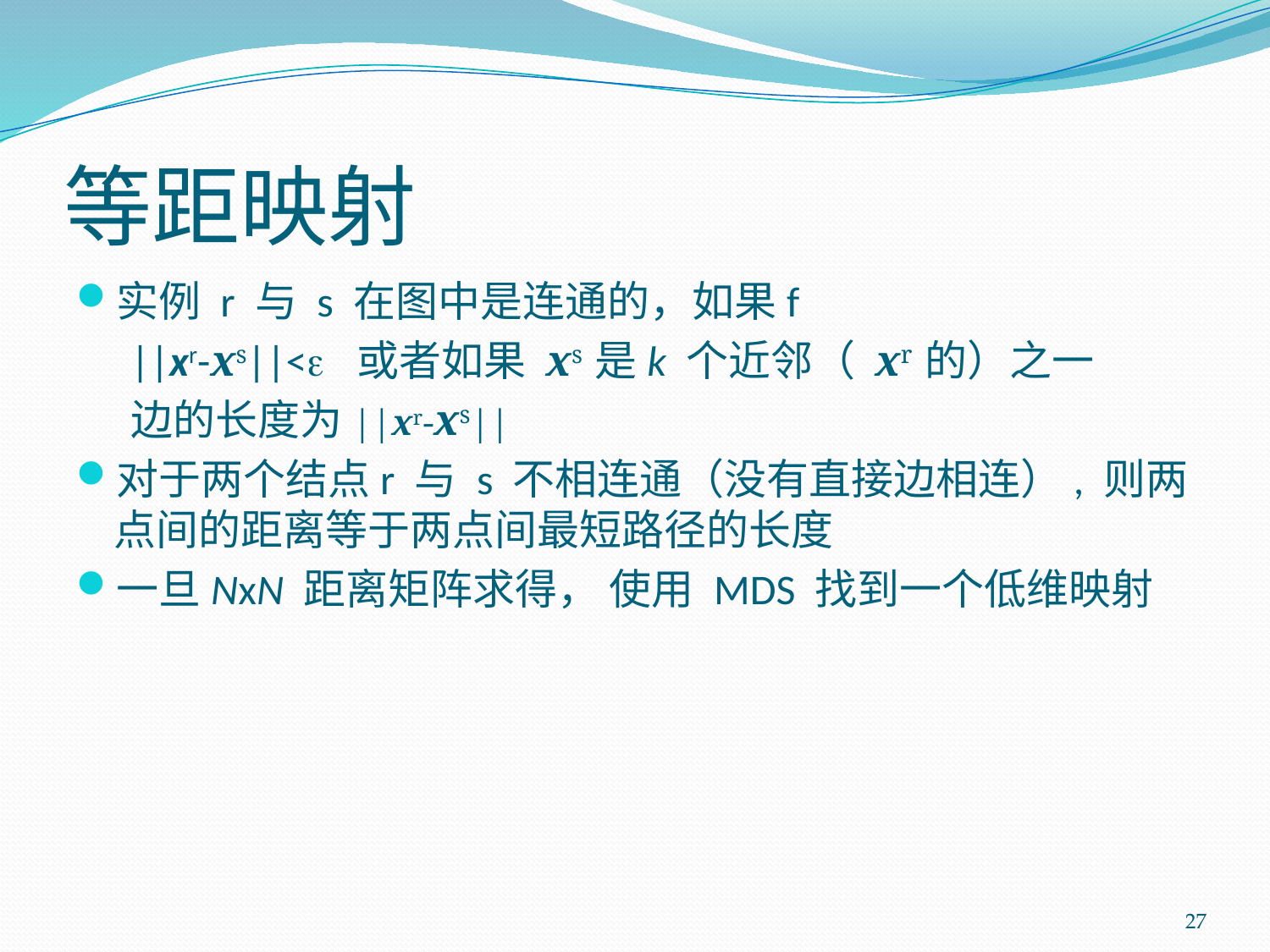

# 等距映射
实例 r 与 s 在图中是连通的，如果f
||xr-xs||<ε 或者如果 xs 是k 个近邻（ xr 的）之一
边的长度为||xr-xs||
对于两个结点r 与 s 不相连通（没有直接边相连）, 则两点间的距离等于两点间最短路径的长度
一旦NxN 距离矩阵求得， 使用 MDS 找到一个低维映射
27